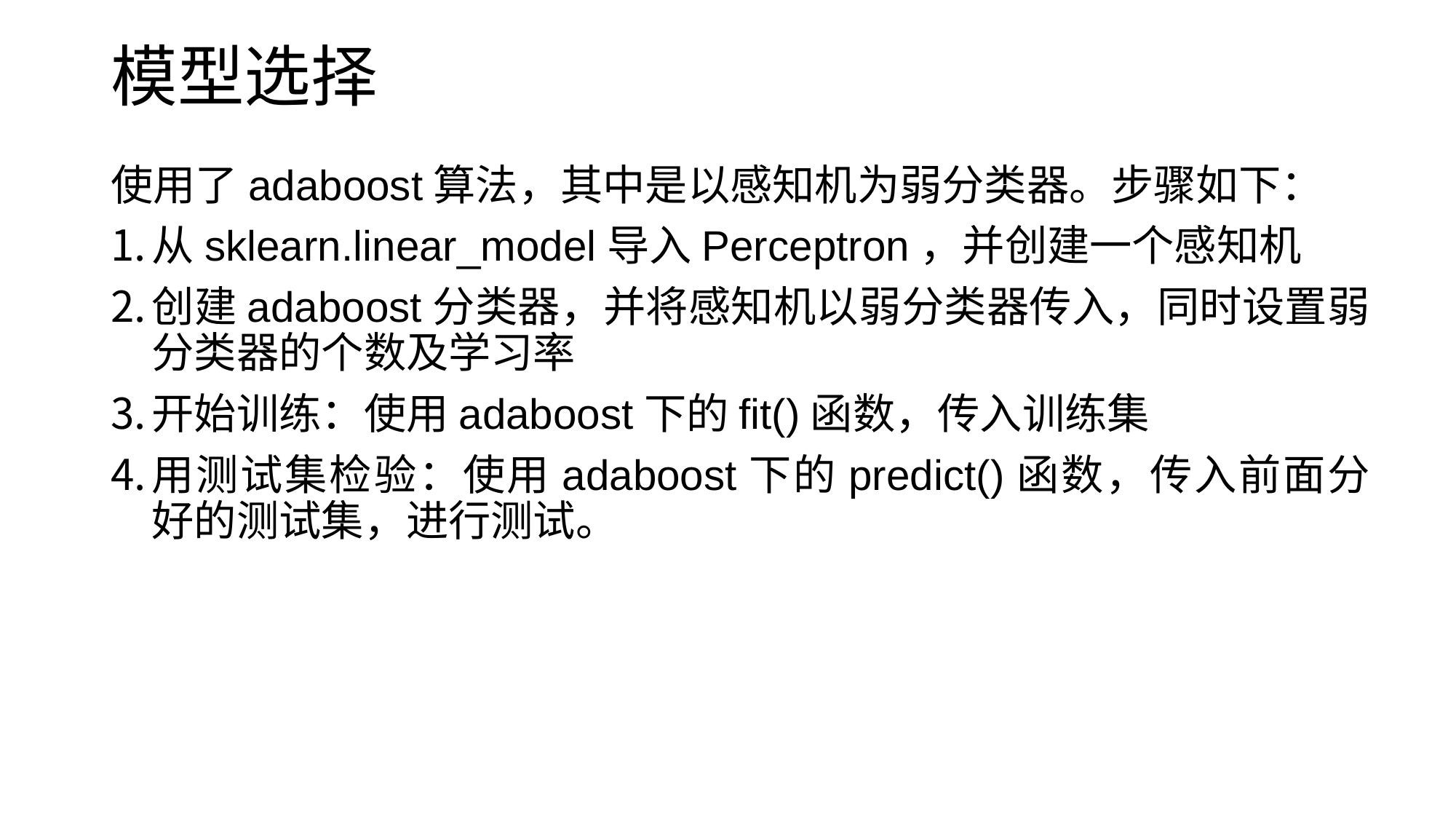

# 模型选择
使用了adaboost算法，其中是以感知机为弱分类器。步骤如下：
从sklearn.linear_model导入Perceptron，并创建一个感知机
创建adaboost分类器，并将感知机以弱分类器传入，同时设置弱分类器的个数及学习率
开始训练：使用adaboost下的fit()函数，传入训练集
用测试集检验：使用adaboost下的predict()函数，传入前面分好的测试集，进行测试。